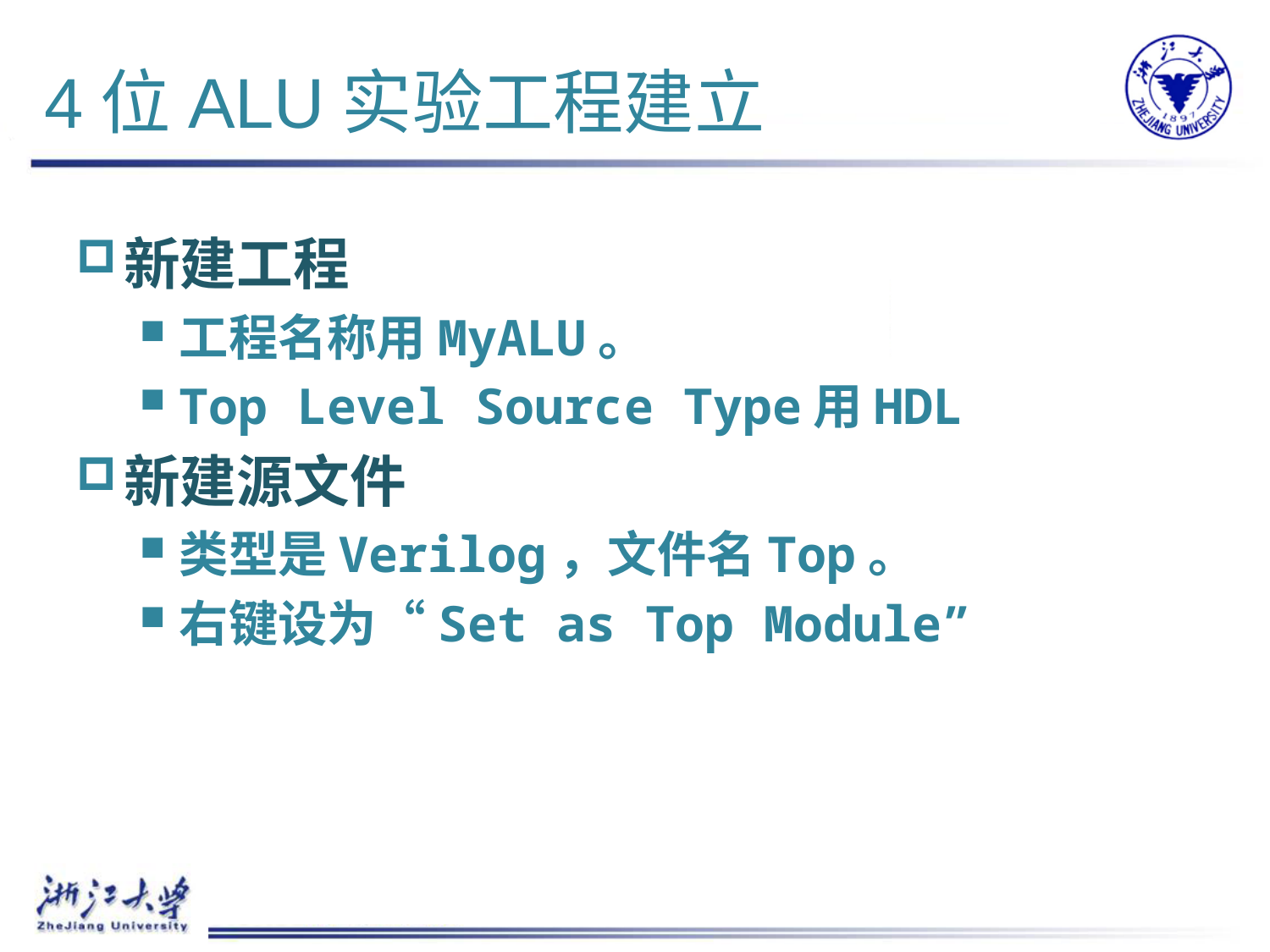

# 4位ALU实验工程建立
新建工程
工程名称用MyALU。
Top Level Source Type用HDL
新建源文件
类型是Verilog，文件名Top。
右键设为“Set as Top Module”